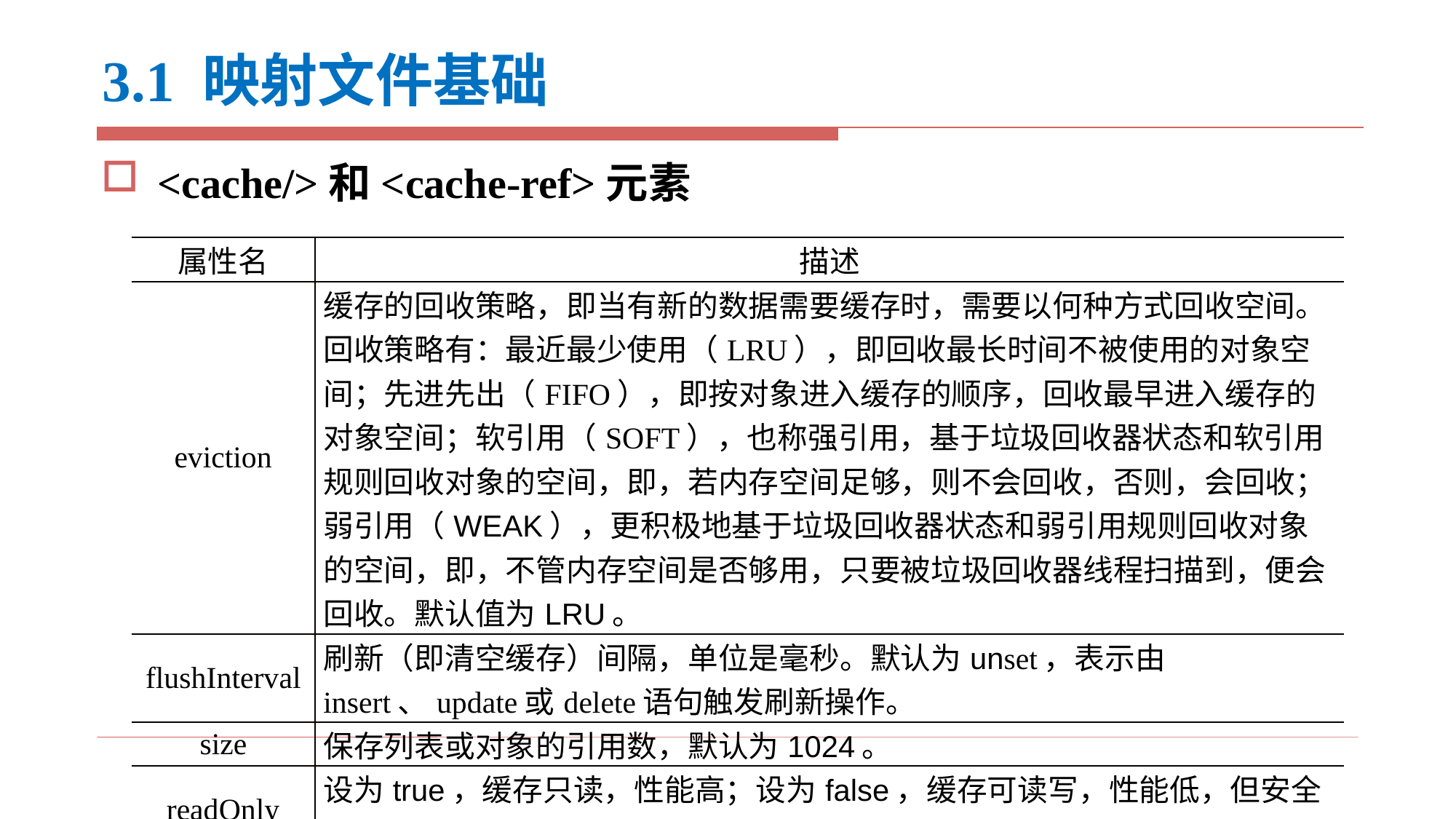

# 3.1 映射文件基础
<cache/>和<cache-ref>元素

| 属性名 | 描述 |
| --- | --- |
| eviction | 缓存的回收策略，即当有新的数据需要缓存时，需要以何种方式回收空间。回收策略有：最近最少使用（LRU），即回收最长时间不被使用的对象空间；先进先出（FIFO），即按对象进入缓存的顺序，回收最早进入缓存的对象空间；软引用（SOFT），也称强引用，基于垃圾回收器状态和软引用规则回收对象的空间，即，若内存空间足够，则不会回收，否则，会回收；弱引用（WEAK），更积极地基于垃圾回收器状态和弱引用规则回收对象的空间，即，不管内存空间是否够用，只要被垃圾回收器线程扫描到，便会回收。默认值为LRU。 |
| flushInterval | 刷新（即清空缓存）间隔，单位是毫秒。默认为unset，表示由insert、update或delete语句触发刷新操作。 |
| size | 保存列表或对象的引用数，默认为1024。 |
| readOnly | 设为true，缓存只读，性能高；设为false，缓存可读写，性能低，但安全性高。 |
16